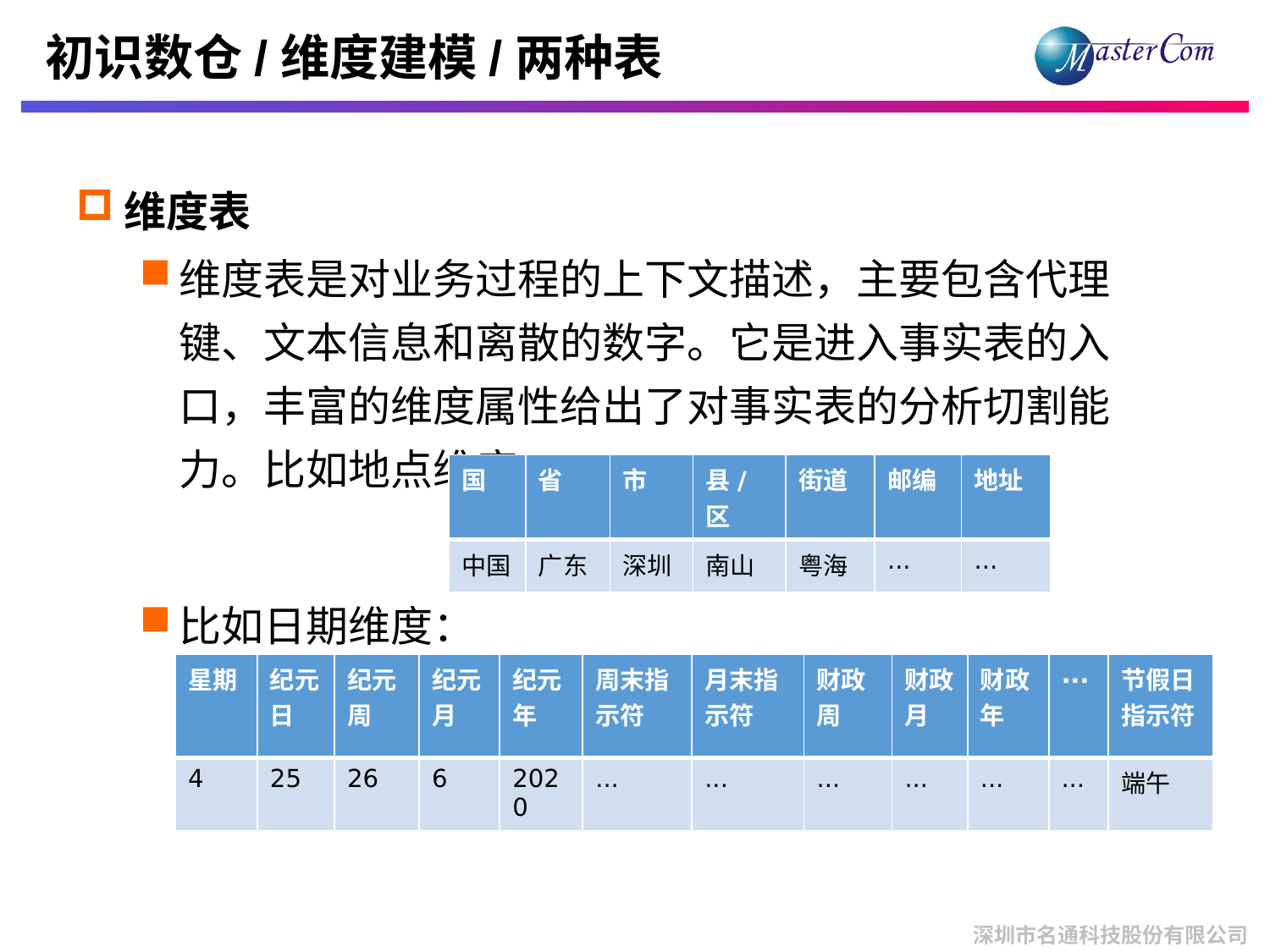

# 初识数仓/维度建模/两种表
维度表
维度表是对业务过程的上下文描述，主要包含代理键、文本信息和离散的数字。它是进入事实表的入口，丰富的维度属性给出了对事实表的分析切割能力。比如地点维度：

比如日期维度：
| 国 | 省 | 市 | 县/区 | 街道 | 邮编 | 地址 |
| --- | --- | --- | --- | --- | --- | --- |
| 中国 | 广东 | 深圳 | 南山 | 粤海 | ... | ... |
| 星期 | 纪元日 | 纪元周 | 纪元月 | 纪元年 | 周末指示符 | 月末指示符 | 财政周 | 财政月 | 财政年 | ... | 节假日指示符 |
| --- | --- | --- | --- | --- | --- | --- | --- | --- | --- | --- | --- |
| 4 | 25 | 26 | 6 | 2020 | ... | ... | ... | ... | ... | ... | 端午 |